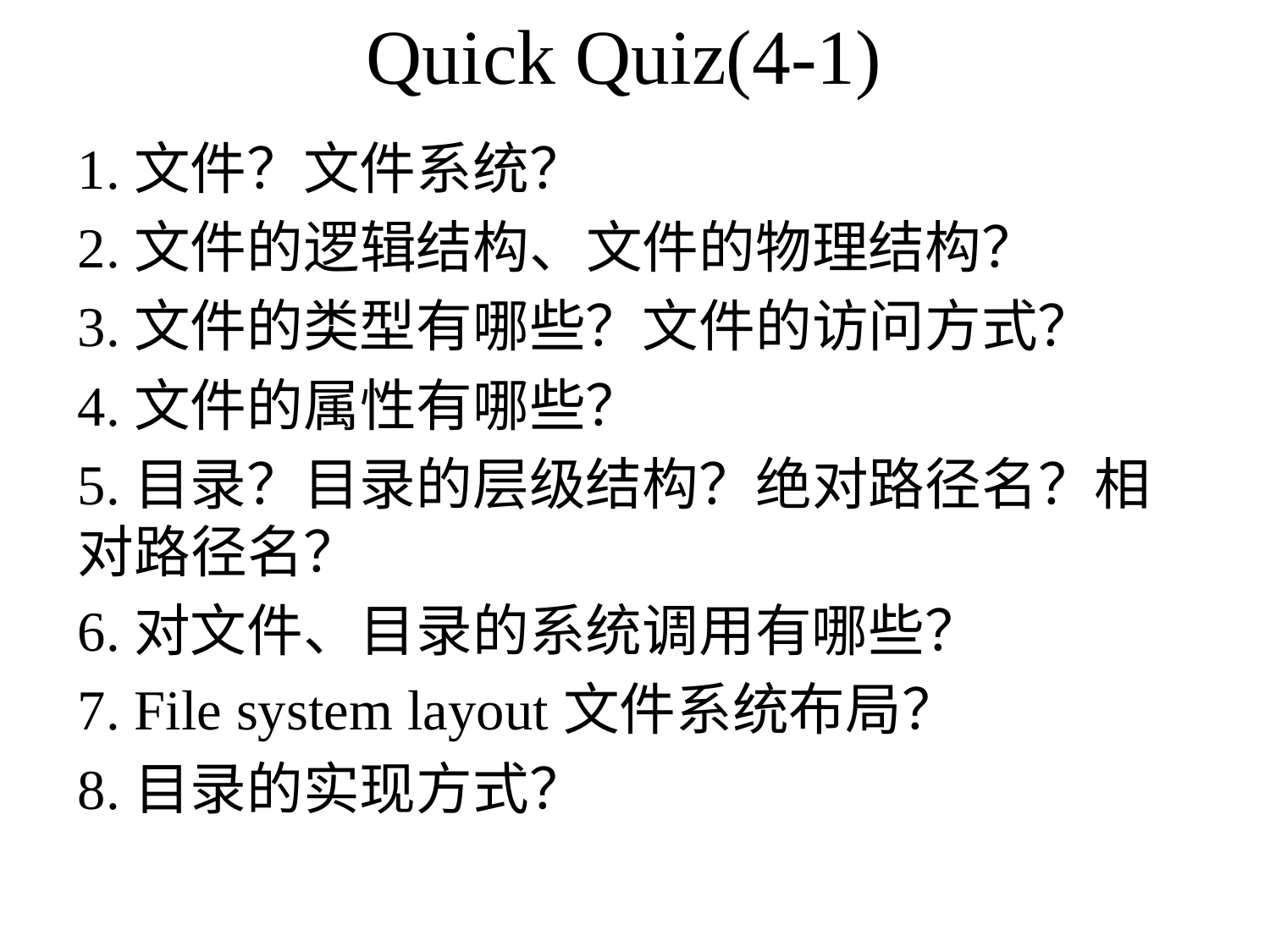

# Quick Quiz(4-1)
1.文件？文件系统？
2.文件的逻辑结构、文件的物理结构？
3.文件的类型有哪些？文件的访问方式？
4.文件的属性有哪些？
5.目录？目录的层级结构？绝对路径名？相对路径名？
6.对文件、目录的系统调用有哪些？
7. File system layout文件系统布局？
8.目录的实现方式？